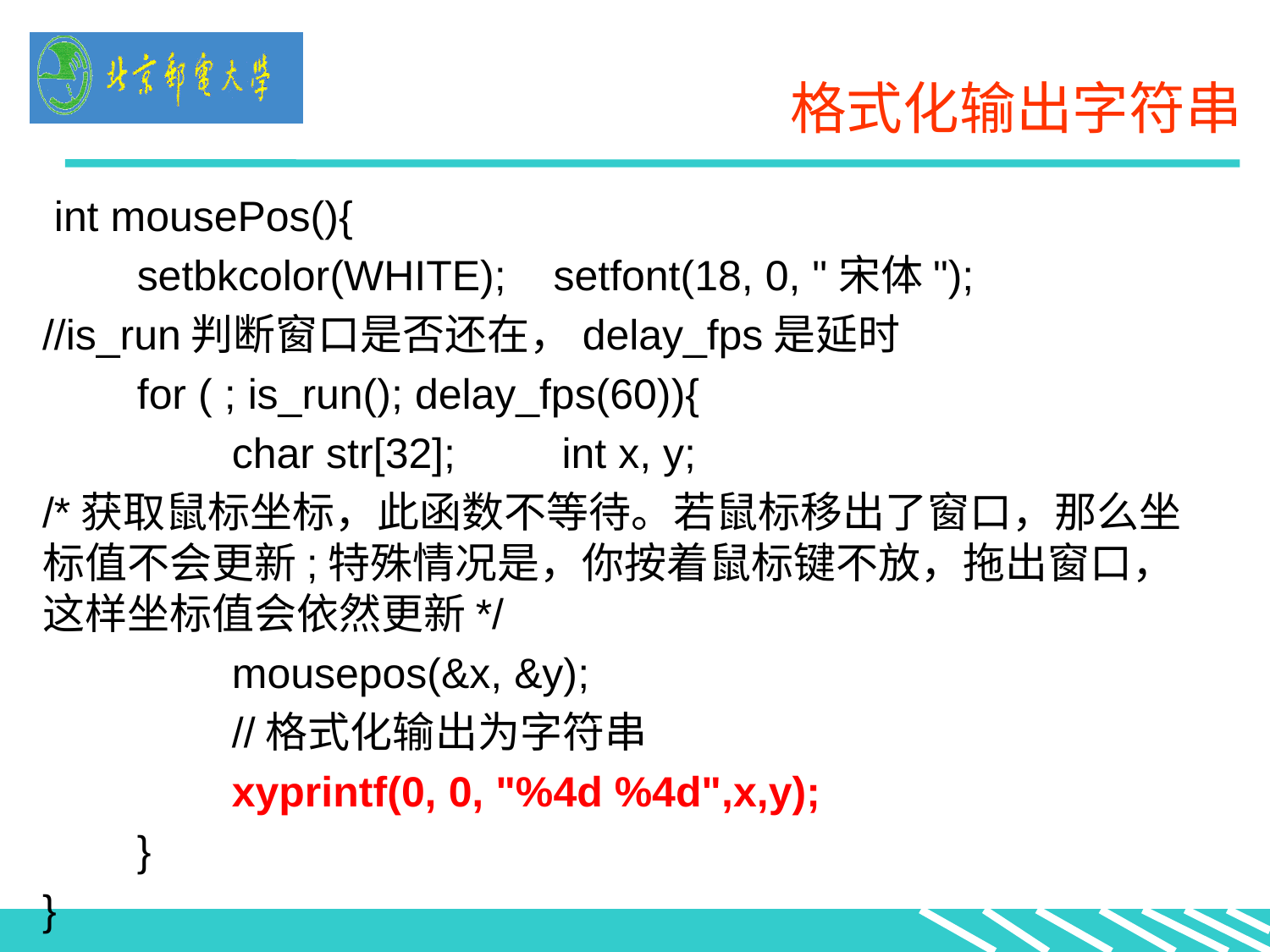

# 格式化输出字符串
 int mousePos(){
        setbkcolor(WHITE);    setfont(18, 0, "宋体");
//is_run判断窗口是否还在，delay_fps是延时
        for ( ; is_run(); delay_fps(60)){
                char str[32];         int x, y;
/*获取鼠标坐标，此函数不等待。若鼠标移出了窗口，那么坐标值不会更新;特殊情况是，你按着鼠标键不放，拖出窗口，这样坐标值会依然更新*/
                mousepos(&x, &y);
                //格式化输出为字符串
                xyprintf(0, 0, "%4d %4d",x,y);
        }
}